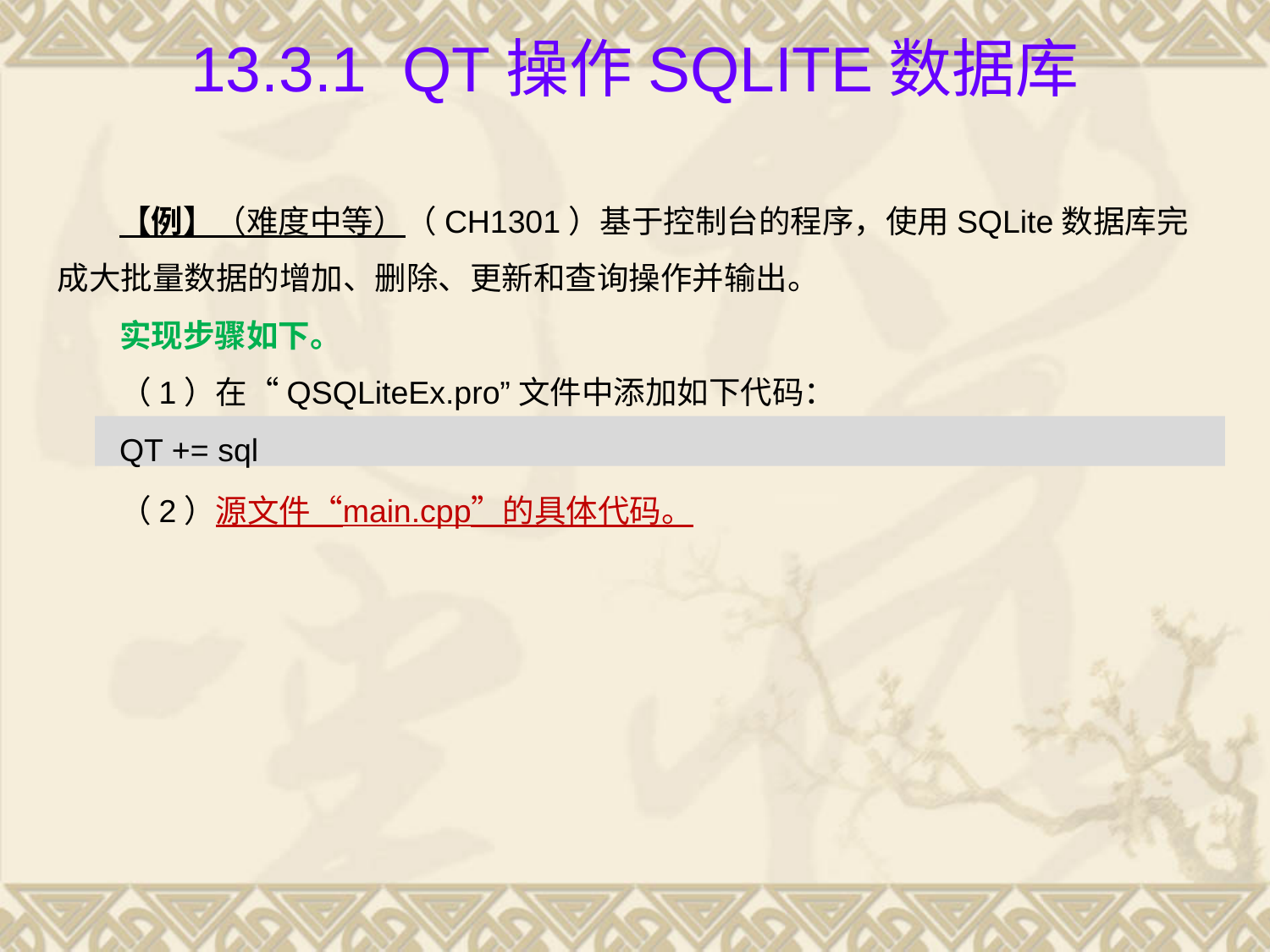

# 13.3.1  Qt操作SQLite数据库
【例】（难度中等）（CH1301）基于控制台的程序，使用SQLite数据库完成大批量数据的增加、删除、更新和查询操作并输出。
实现步骤如下。
（1）在“QSQLiteEx.pro”文件中添加如下代码：
QT += sql
（2）源文件“main.cpp”的具体代码。